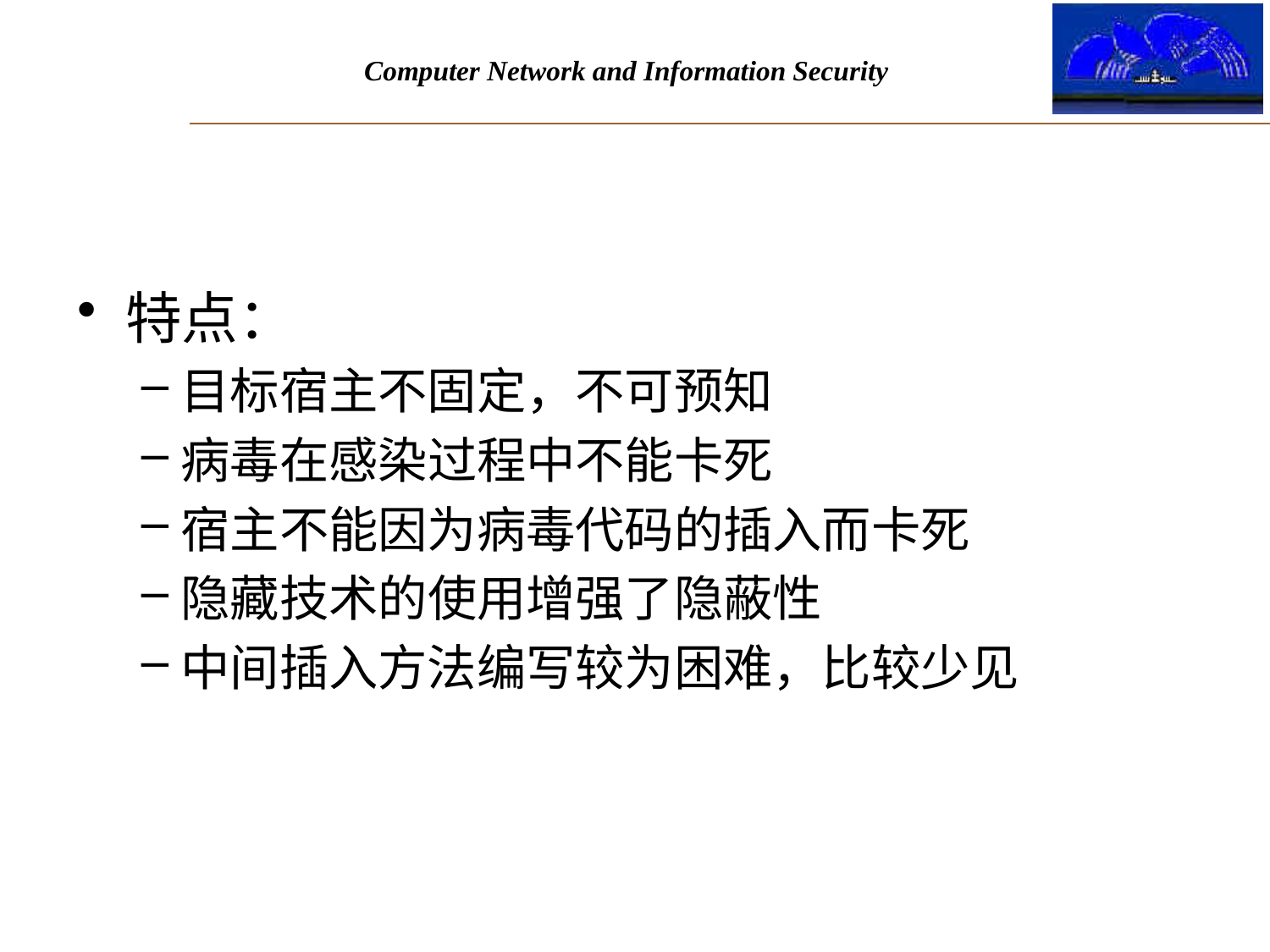

#
特点：
目标宿主不固定，不可预知
病毒在感染过程中不能卡死
宿主不能因为病毒代码的插入而卡死
隐藏技术的使用增强了隐蔽性
中间插入方法编写较为困难，比较少见